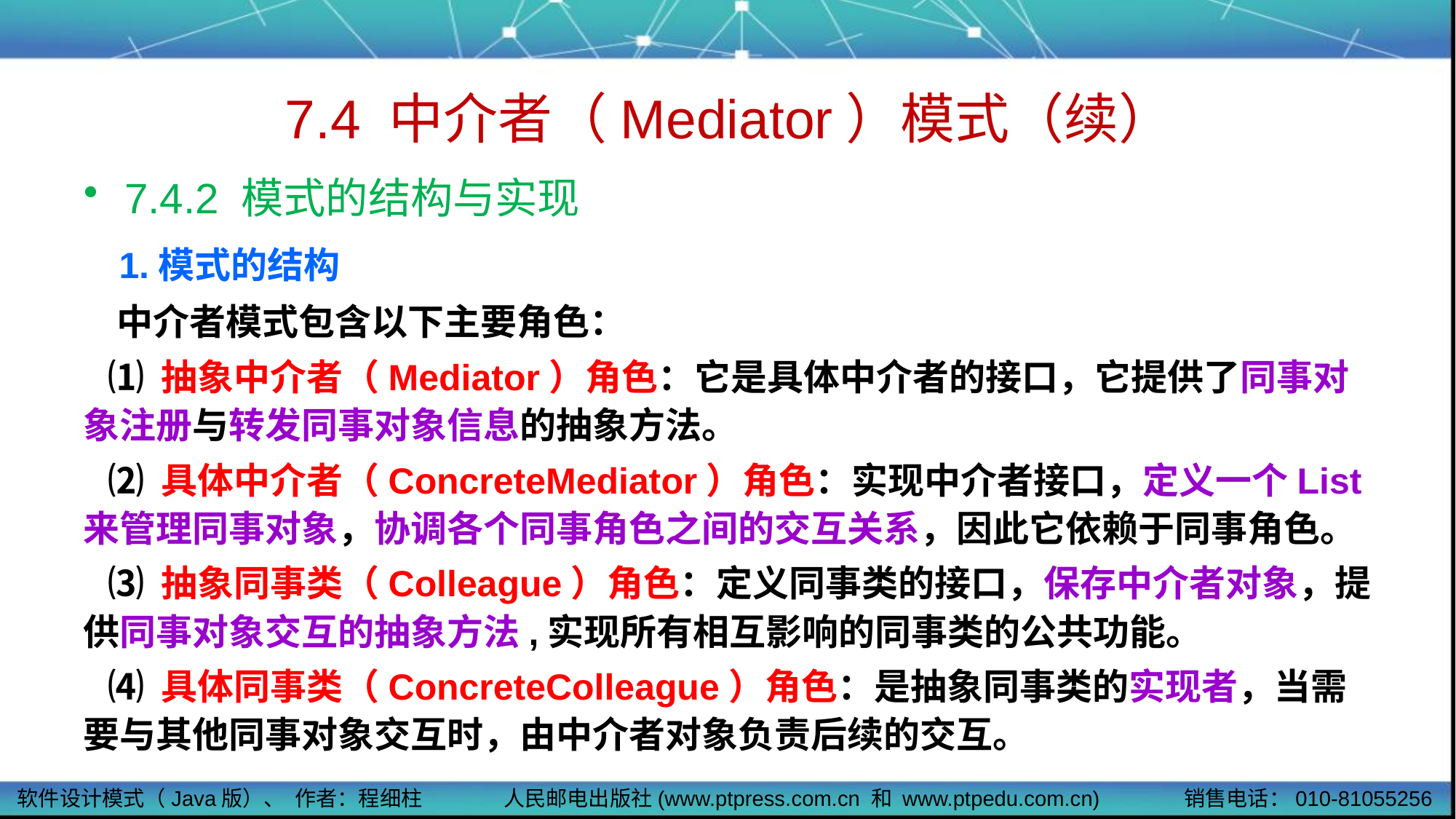

# 7.4 中介者（Mediator）模式（续）
7.4.2 模式的结构与实现
   1.模式的结构
   中介者模式包含以下主要角色：
   ⑴ 抽象中介者（Mediator）角色：它是具体中介者的接口，它提供了同事对象注册与转发同事对象信息的抽象方法。
   ⑵ 具体中介者（ConcreteMediator）角色：实现中介者接口，定义一个List来管理同事对象，协调各个同事角色之间的交互关系，因此它依赖于同事角色。
   ⑶ 抽象同事类（Colleague）角色：定义同事类的接口，保存中介者对象，提供同事对象交互的抽象方法,实现所有相互影响的同事类的公共功能。
   ⑷ 具体同事类（ConcreteColleague）角色：是抽象同事类的实现者，当需要与其他同事对象交互时，由中介者对象负责后续的交互。
软件设计模式（Java版）、  作者：程细柱
人民邮电出版社(www.ptpress.com.cn 和 www.ptpedu.com.cn)
销售电话：010-81055256